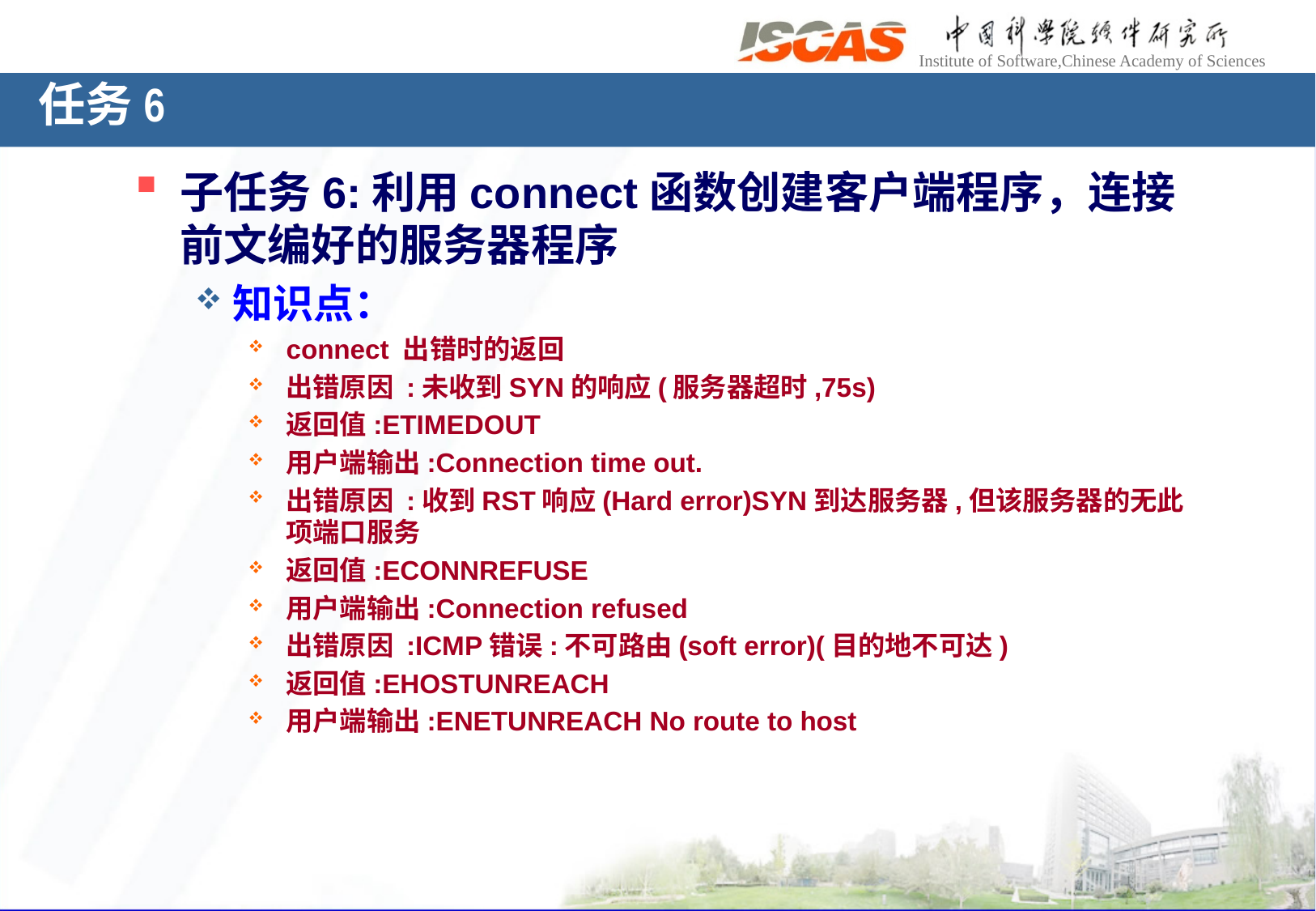

# 任务6
子任务6:利用connect函数创建客户端程序，连接前文编好的服务器程序
知识点：
connect 出错时的返回
出错原因 :未收到SYN的响应(服务器超时,75s)
返回值:ETIMEDOUT
用户端输出:Connection time out.
出错原因 :收到RST响应(Hard error)SYN到达服务器,但该服务器的无此项端口服务
返回值:ECONNREFUSE
用户端输出:Connection refused
出错原因 :ICMP错误:不可路由(soft error)(目的地不可达)
返回值:EHOSTUNREACH
用户端输出:ENETUNREACH No route to host